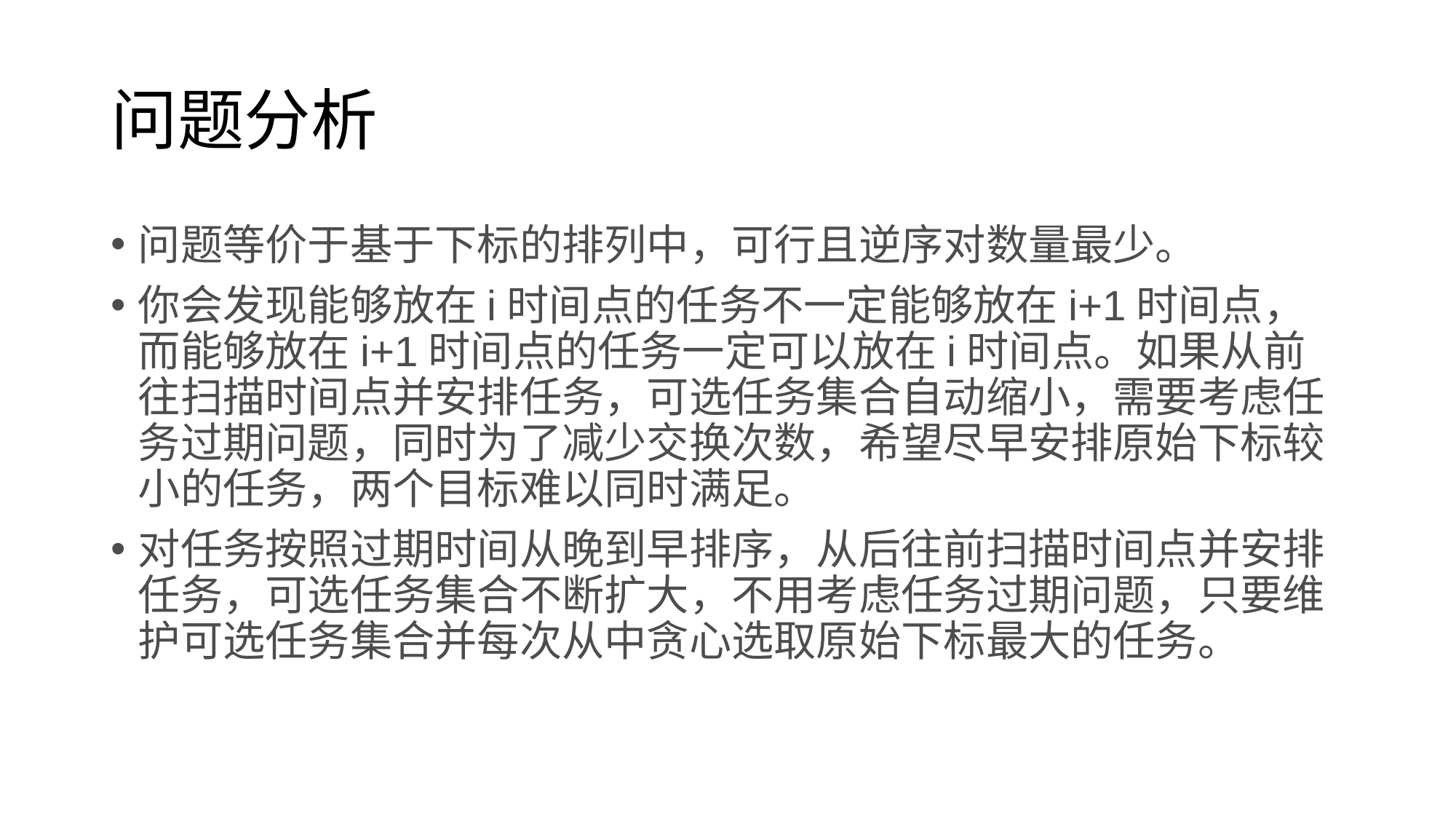

# 问题分析
问题等价于基于下标的排列中，可行且逆序对数量最少。
你会发现能够放在i时间点的任务不一定能够放在i+1时间点，而能够放在i+1时间点的任务一定可以放在i时间点。如果从前往扫描时间点并安排任务，可选任务集合自动缩小，需要考虑任务过期问题，同时为了减少交换次数，希望尽早安排原始下标较小的任务，两个目标难以同时满足。
对任务按照过期时间从晚到早排序，从后往前扫描时间点并安排任务，可选任务集合不断扩大，不用考虑任务过期问题，只要维护可选任务集合并每次从中贪心选取原始下标最大的任务。